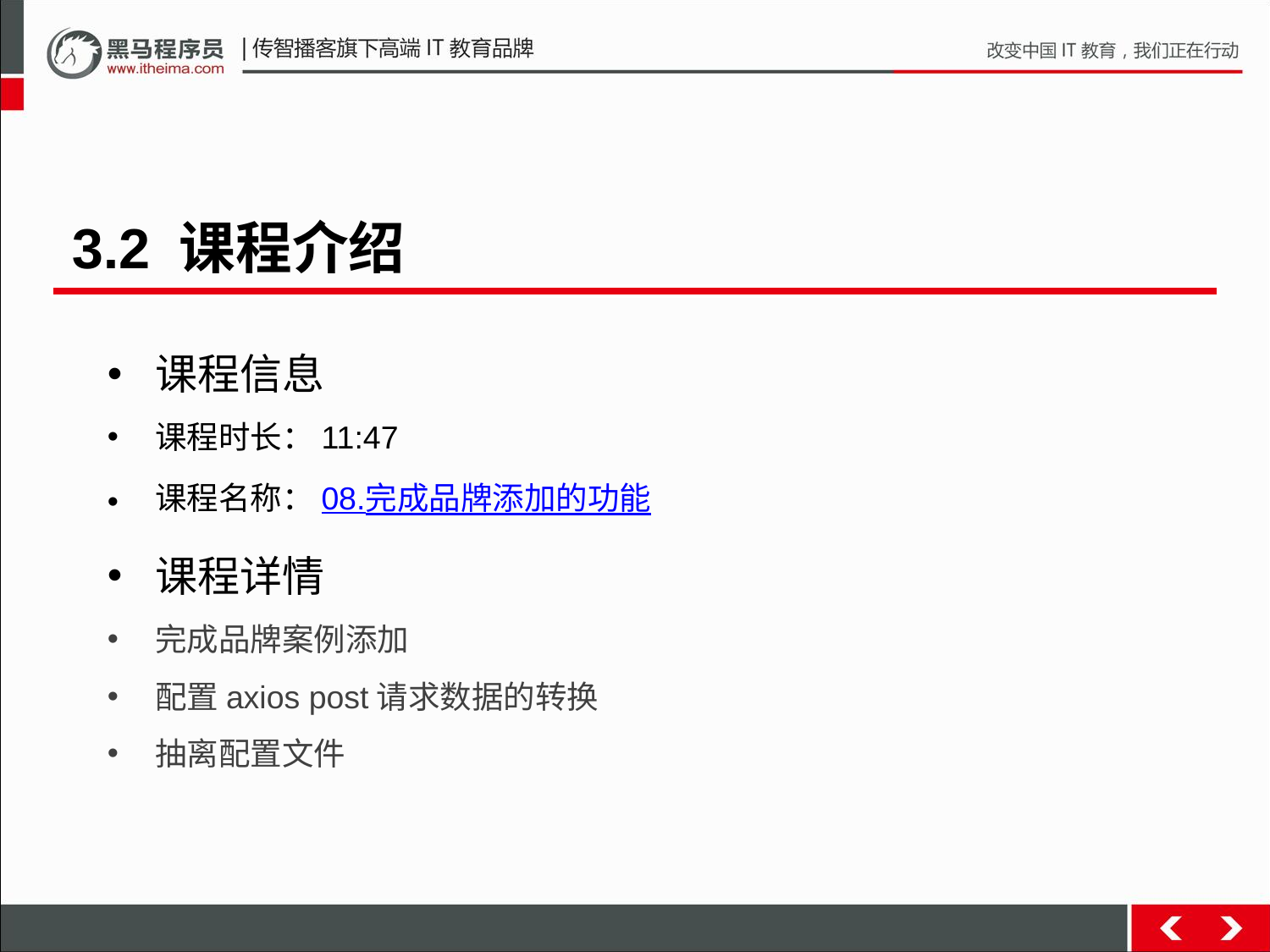

3.2 课程介绍
课程信息
课程时长：11:47
课程名称：08.完成品牌添加的功能
课程详情
完成品牌案例添加
配置axios post请求数据的转换
抽离配置文件